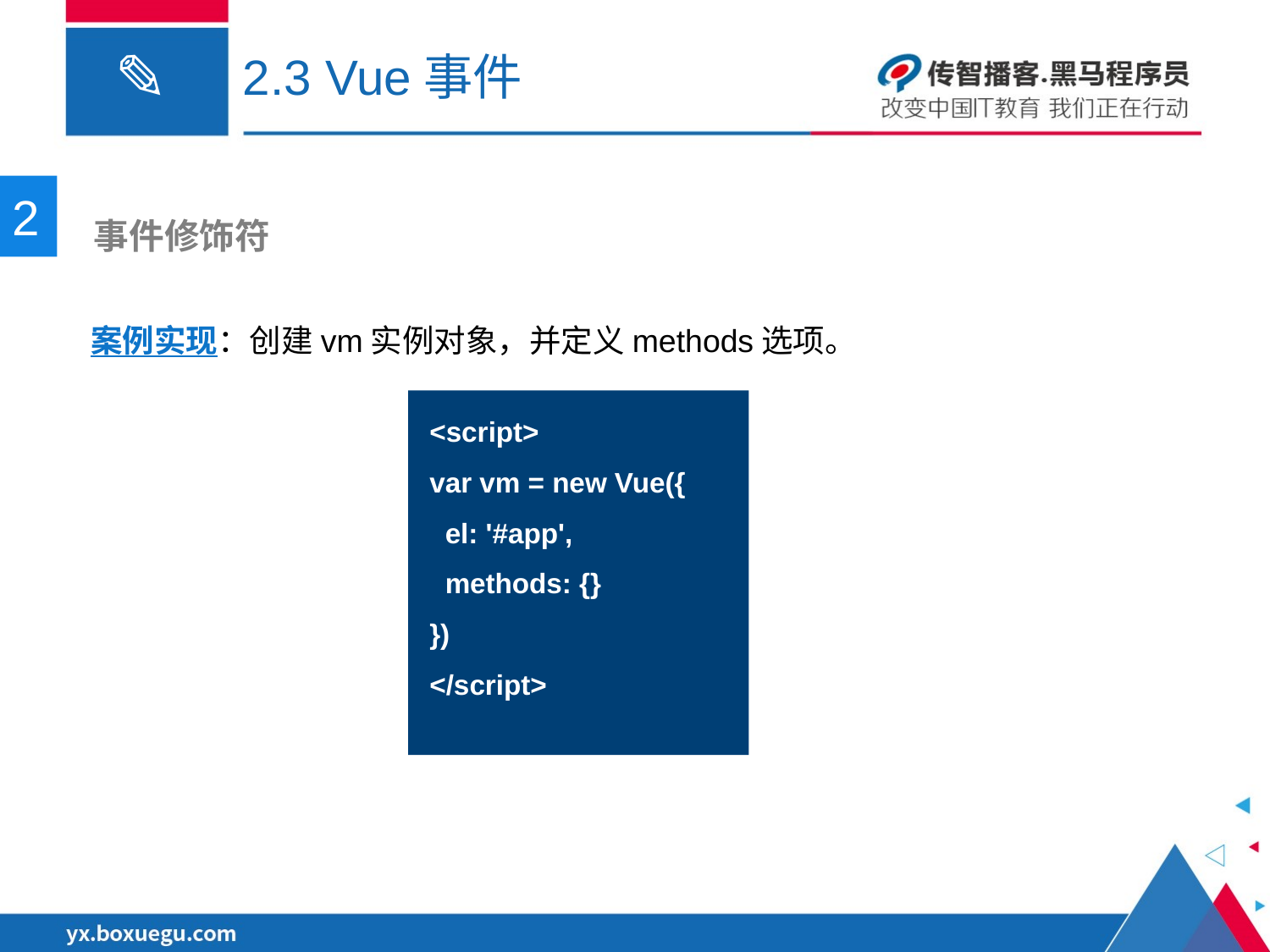

# 2.3 Vue事件

2
  事件修饰符
案例实现：创建vm实例对象，并定义methods选项。

<script>
var vm = new Vue({
  el: '#app',
  methods: {}
})
</script>